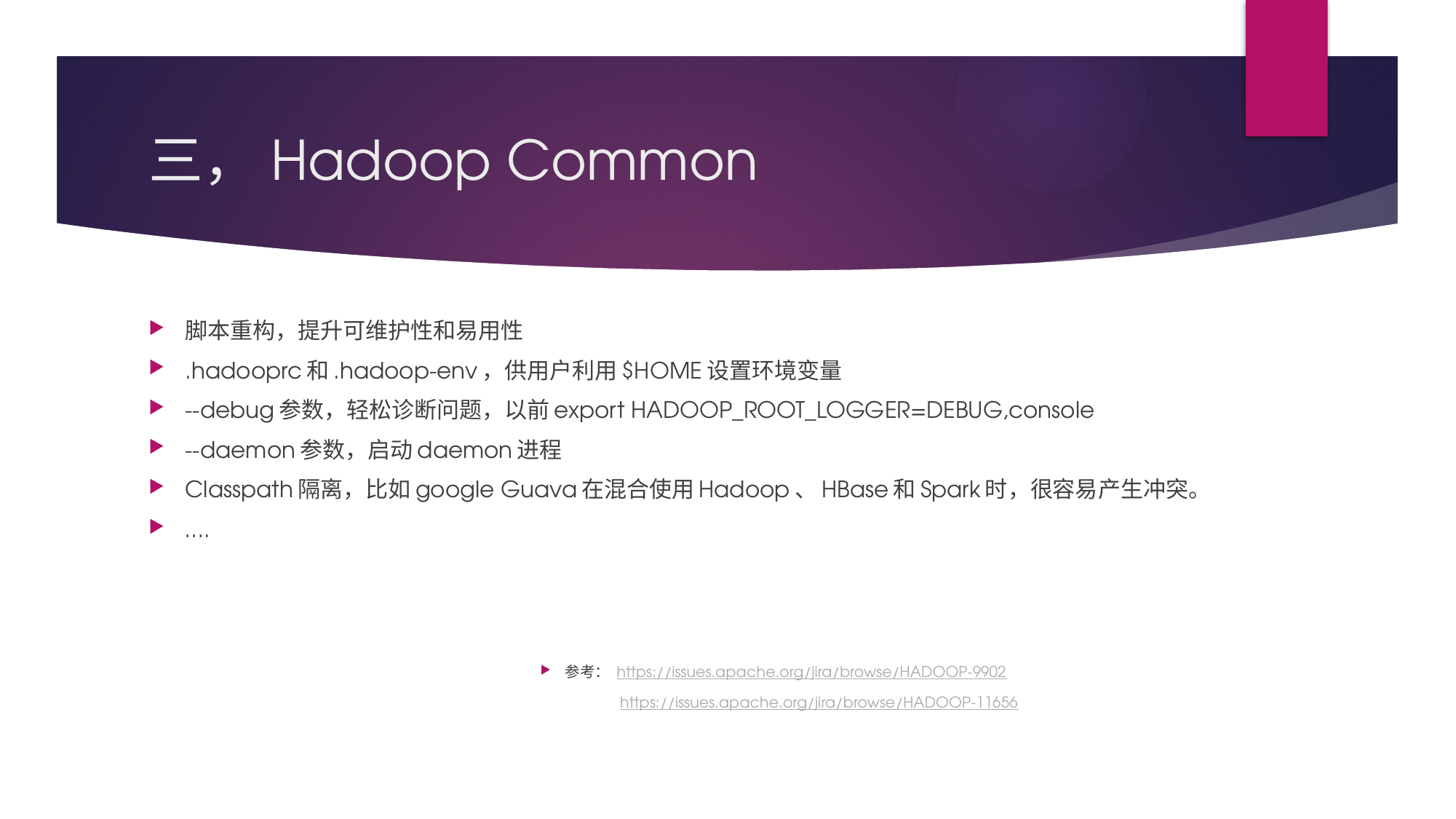

# 三，Hadoop Common
脚本重构，提升可维护性和易用性
.hadooprc和.hadoop-env，供用户利用$HOME设置环境变量
--debug参数，轻松诊断问题，以前export HADOOP_ROOT_LOGGER=DEBUG,console
--daemon参数，启动daemon进程
Classpath隔离，比如google Guava在混合使用Hadoop、HBase和Spark时，很容易产生冲突。
….

参考： https://issues.apache.org/jira/browse/HADOOP-9902
                   https://issues.apache.org/jira/browse/HADOOP-11656